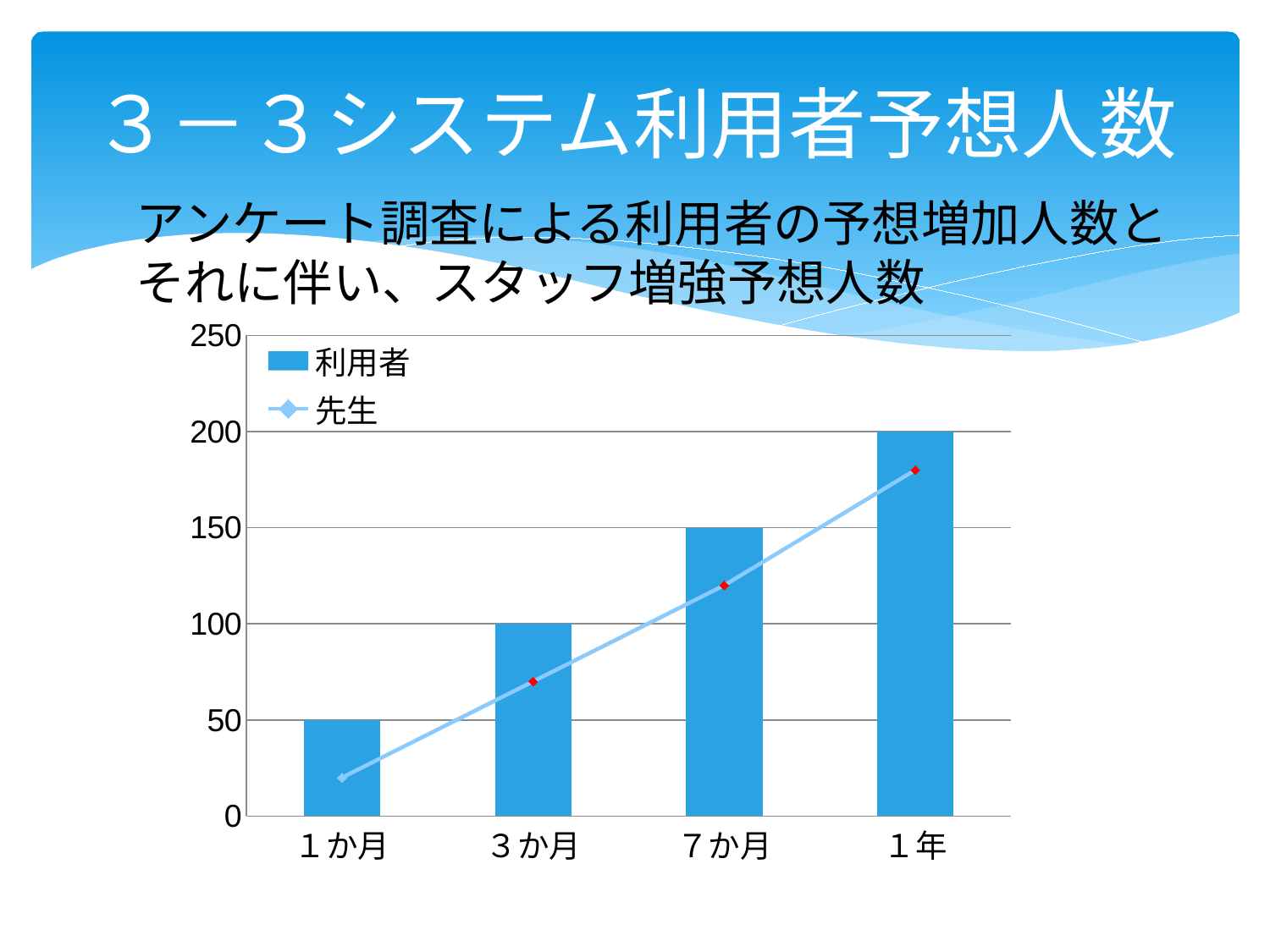

# ３－３システム利用者予想人数
アンケート調査による利用者の予想増加人数と
それに伴い、スタッフ増強予想人数

### Chart

| Category | 利用者 | 先生 |
|---|---|---|
| １か月 | 50.0 | 20.0 |
| ３か月 | 100.0 | 70.0 |
| ７か月 | 150.0 | 120.0 |
| １年 | 200.0 | 180.0 |